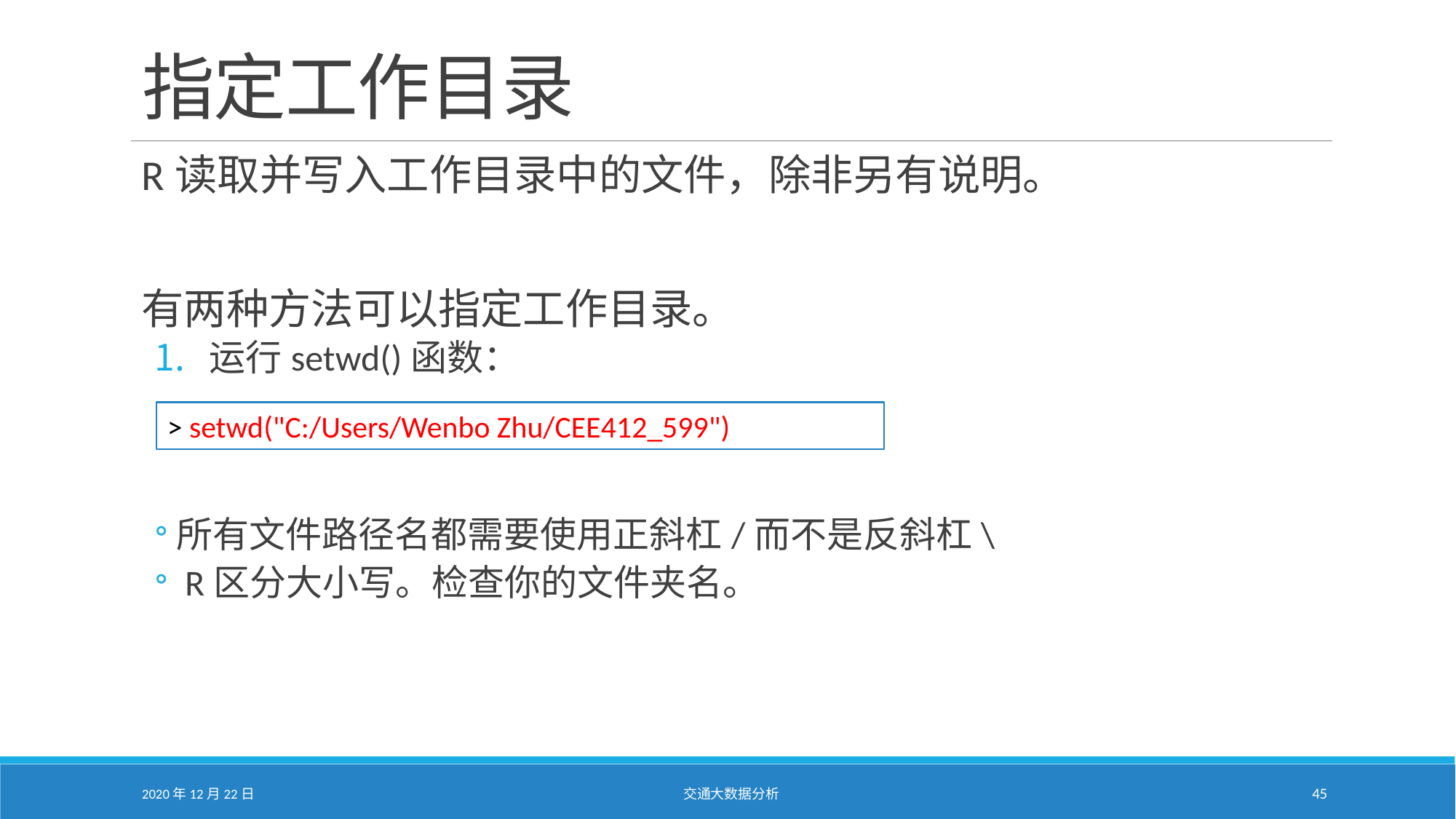

# 指定工作目录
R读取并写入工作目录中的文件，除非另有说明。

有两种方法可以指定工作目录。
运行setwd()函数：

所有文件路径名都需要使用正斜杠/而不是反斜杠\
 R区分大小写。检查你的文件夹名。
> setwd("C:/Users/Wenbo Zhu/CEE412_599")
2020年12月22日
交通大数据分析
45